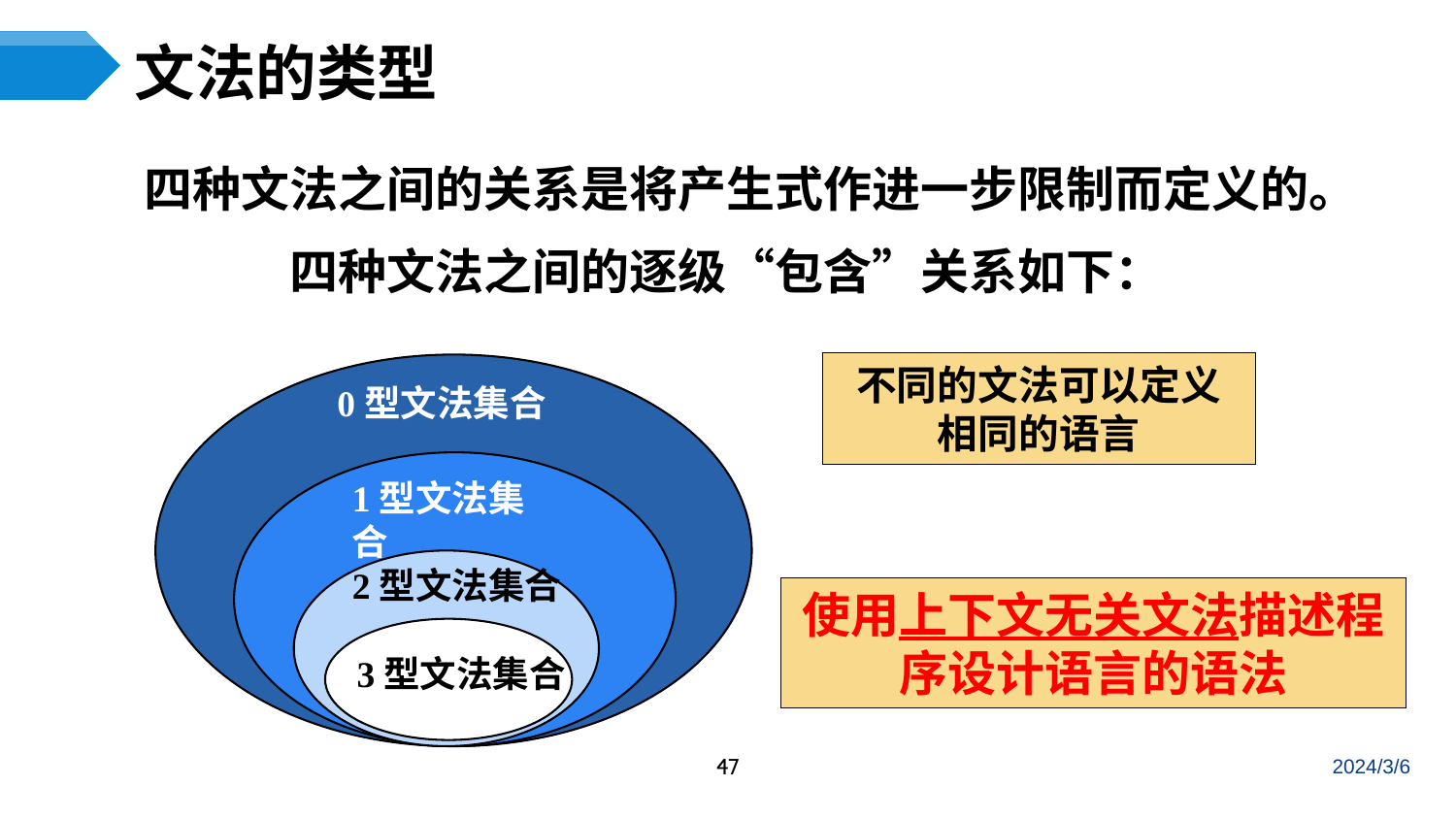

# 文法的类型
四种文法之间的关系是将产生式作进一步限制而定义的。
四种文法之间的逐级“包含”关系如下：
不同的文法可以定义相同的语言

0型文法集合

1型文法集合

2型文法集合

3型文法集合
使用上下文无关文法描述程序设计语言的语法
47
2024/3/6